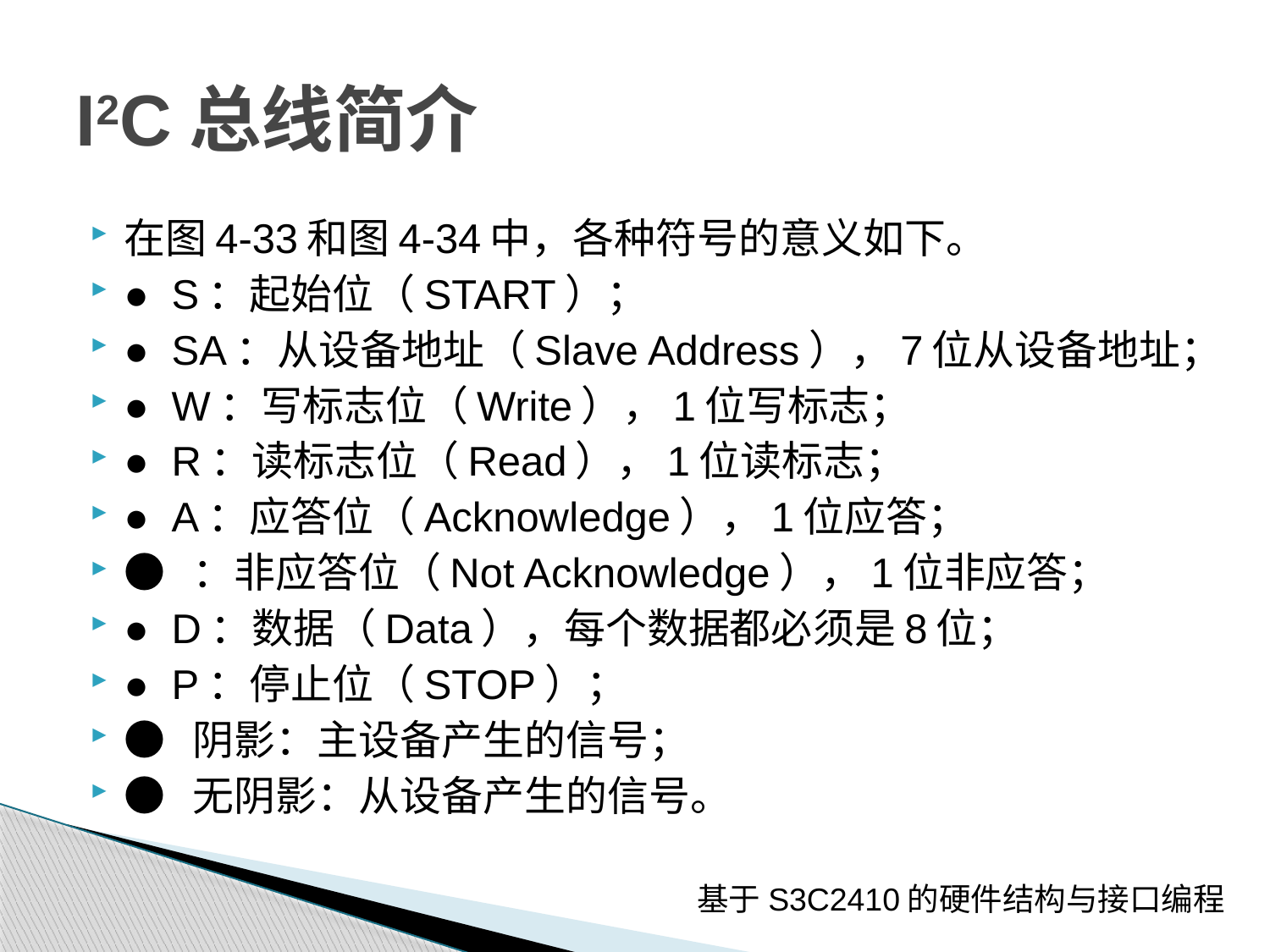

# I2C总线简介
在图4-33和图4-34中，各种符号的意义如下。
●  S：起始位（START）；
●  SA：从设备地址（Slave Address），7位从设备地址；
●  W：写标志位（Write），1位写标志；
●  R：读标志位（Read），1位读标志；
●  A：应答位（Acknowledge），1位应答；
●  ：非应答位（Not Acknowledge），1位非应答；
●  D：数据（Data），每个数据都必须是8位；
●  P：停止位（STOP）；
●  阴影：主设备产生的信号；
●  无阴影：从设备产生的信号。

基于S3C2410的硬件结构与接口编程